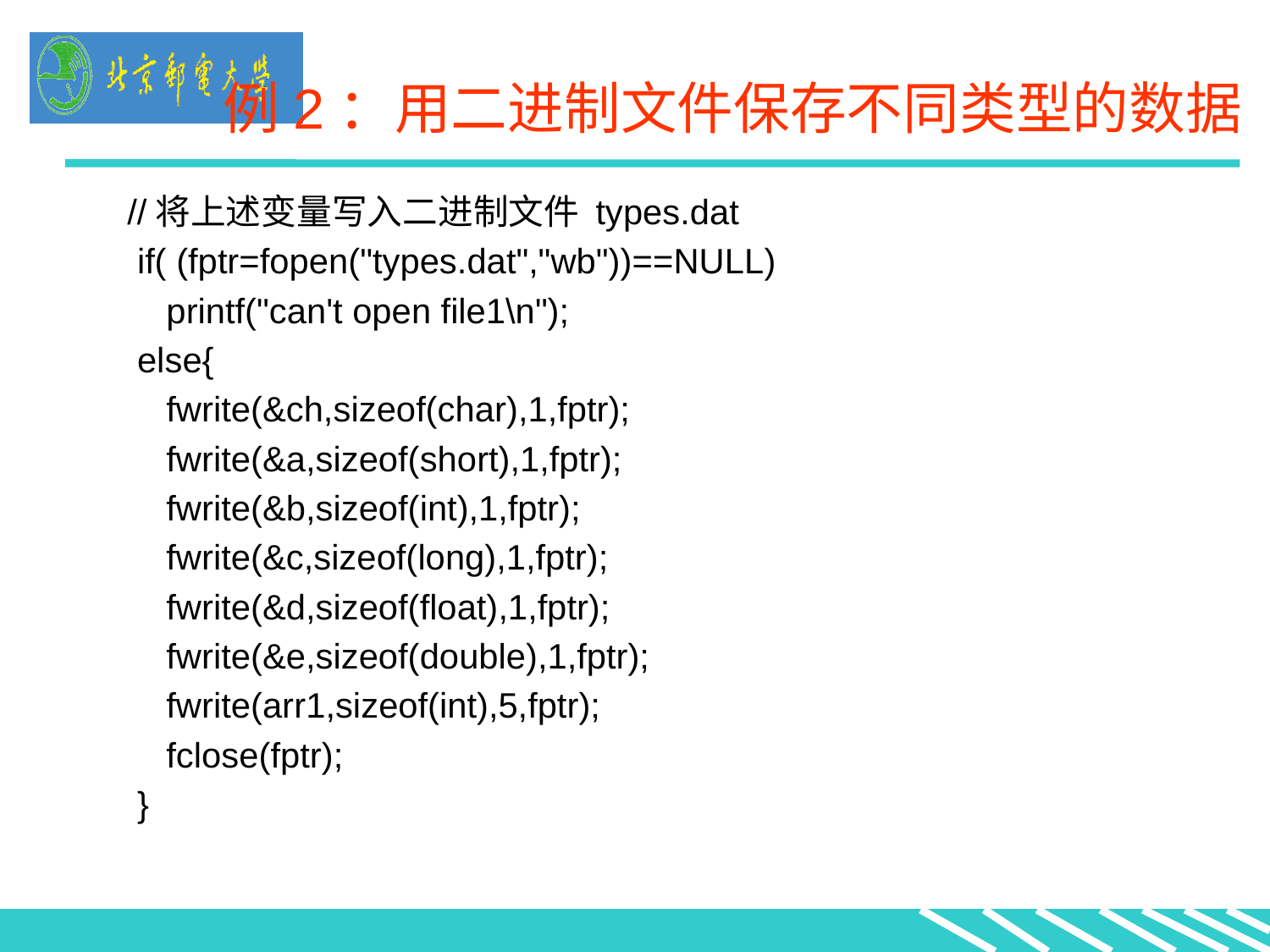

# 例2：用二进制文件保存不同类型的数据
  //将上述变量写入二进制文件 types.dat
   if( (fptr=fopen("types.dat","wb"))==NULL)
      printf("can't open file1\n");
   else{
      fwrite(&ch,sizeof(char),1,fptr);
      fwrite(&a,sizeof(short),1,fptr);
      fwrite(&b,sizeof(int),1,fptr);
      fwrite(&c,sizeof(long),1,fptr);
      fwrite(&d,sizeof(float),1,fptr);
      fwrite(&e,sizeof(double),1,fptr);
      fwrite(arr1,sizeof(int),5,fptr);
      fclose(fptr);
   }